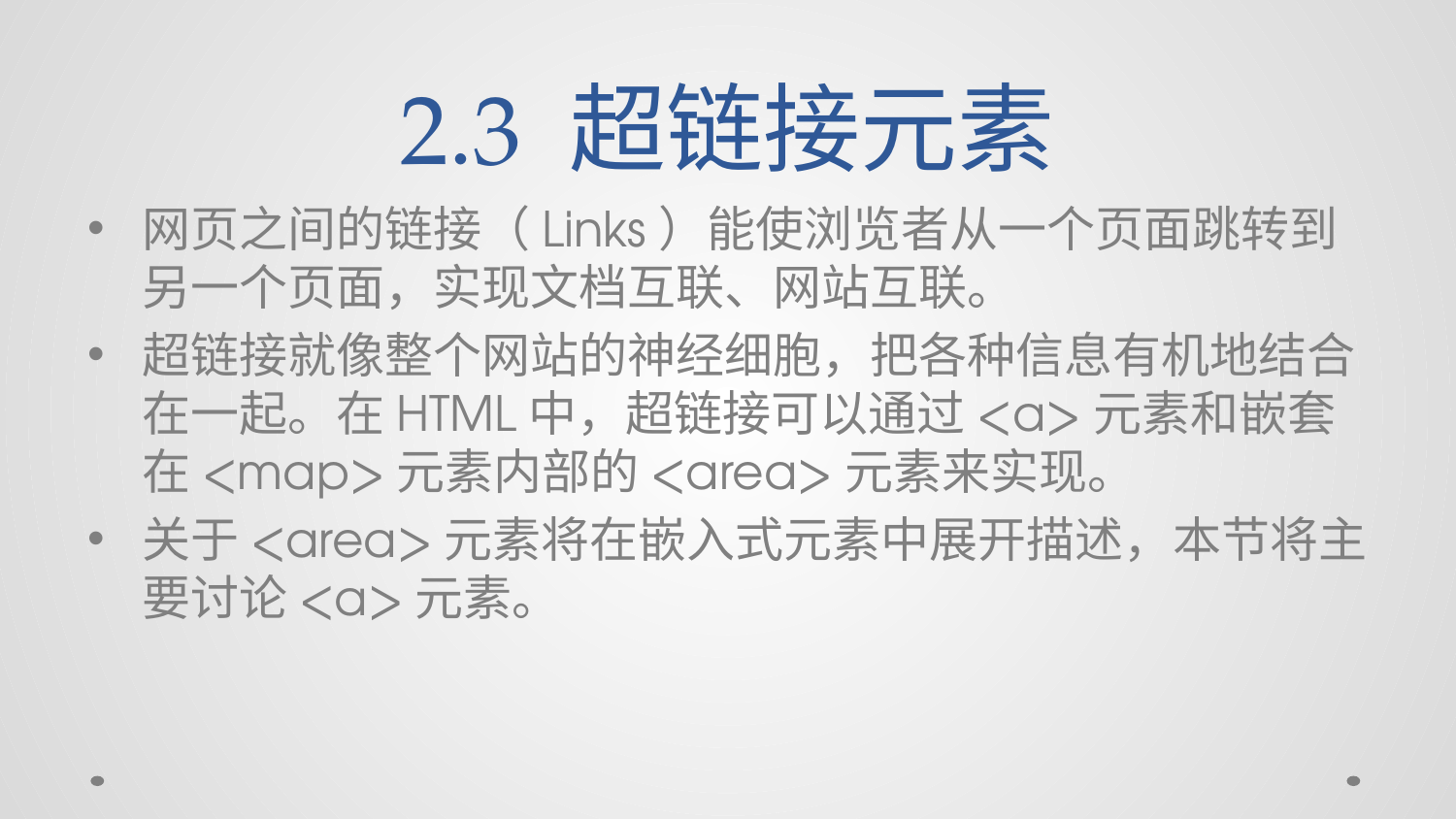

# 2.3 超链接元素
网页之间的链接（Links）能使浏览者从一个页面跳转到另一个页面，实现文档互联、网站互联。
超链接就像整个网站的神经细胞，把各种信息有机地结合在一起。在HTML中，超链接可以通过<a>元素和嵌套在<map>元素内部的<area>元素来实现。
关于<area>元素将在嵌入式元素中展开描述，本节将主要讨论<a>元素。